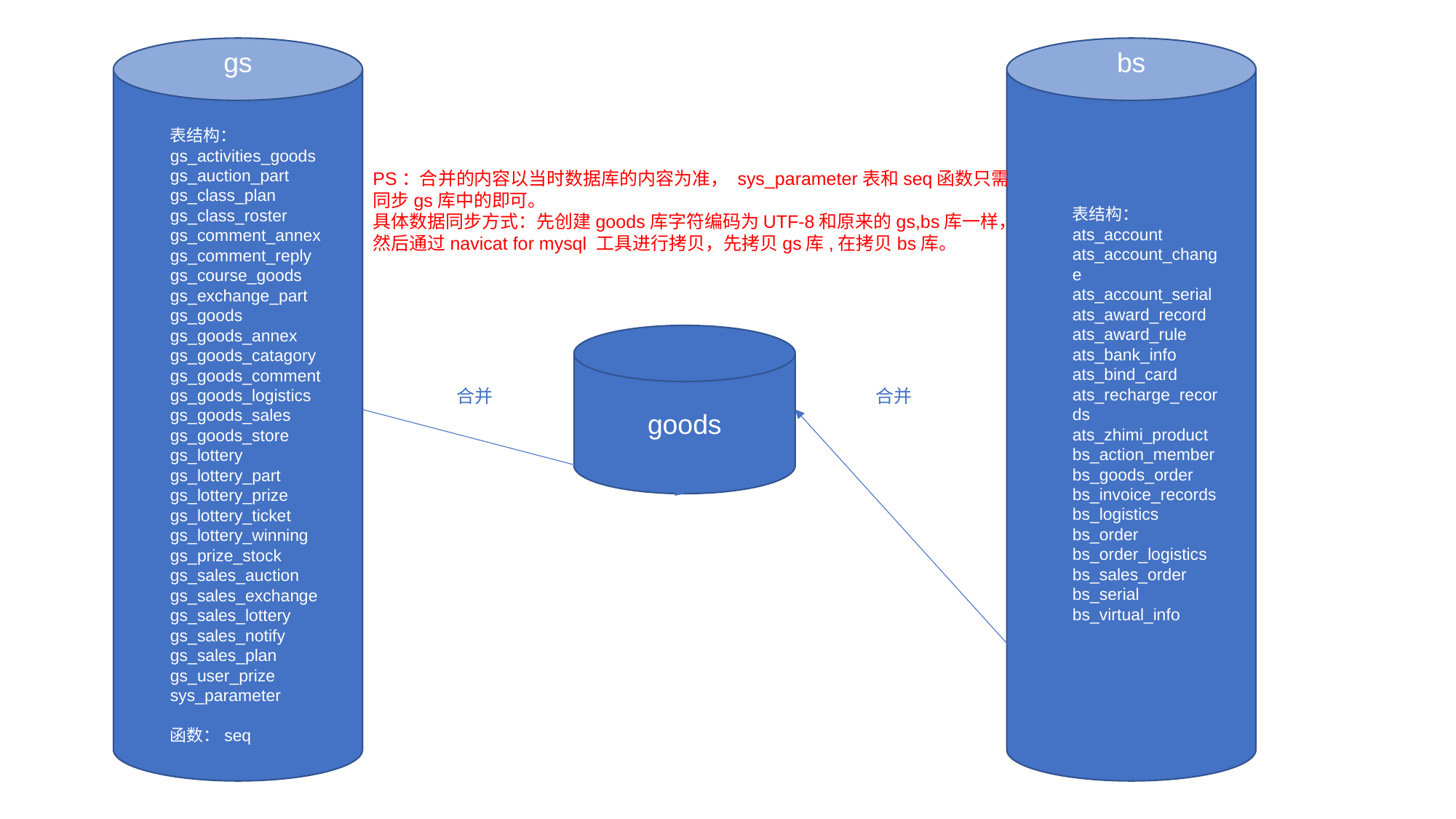

gs
bs
表结构：
gs_activities_goods
gs_auction_part
gs_class_plan
gs_class_roster
gs_comment_annex
gs_comment_reply
gs_course_goods
gs_exchange_part
gs_goods
gs_goods_annex
gs_goods_catagory
gs_goods_comment
gs_goods_logistics
gs_goods_sales
gs_goods_store
gs_lottery
gs_lottery_part
gs_lottery_prize
gs_lottery_ticket
gs_lottery_winning
gs_prize_stock
gs_sales_auction
gs_sales_exchange
gs_sales_lottery
gs_sales_notify
gs_sales_plan
gs_user_prize
sys_parameter

函数：seq
PS：合并的内容以当时数据库的内容为准， sys_parameter表和seq函数只需
同步gs库中的即可。
具体数据同步方式：先创建goods库字符编码为UTF-8和原来的gs,bs库一样，
然后通过navicat for mysql 工具进行拷贝，先拷贝gs库,在拷贝bs库。
表结构：
ats_account
ats_account_change
ats_account_serial
ats_award_record
ats_award_rule
ats_bank_info
ats_bind_card
ats_recharge_records
ats_zhimi_product
bs_action_member
bs_goods_order
bs_invoice_records
bs_logistics
bs_order
bs_order_logistics
bs_sales_order
bs_serial
bs_virtual_info
goods
合并
合并